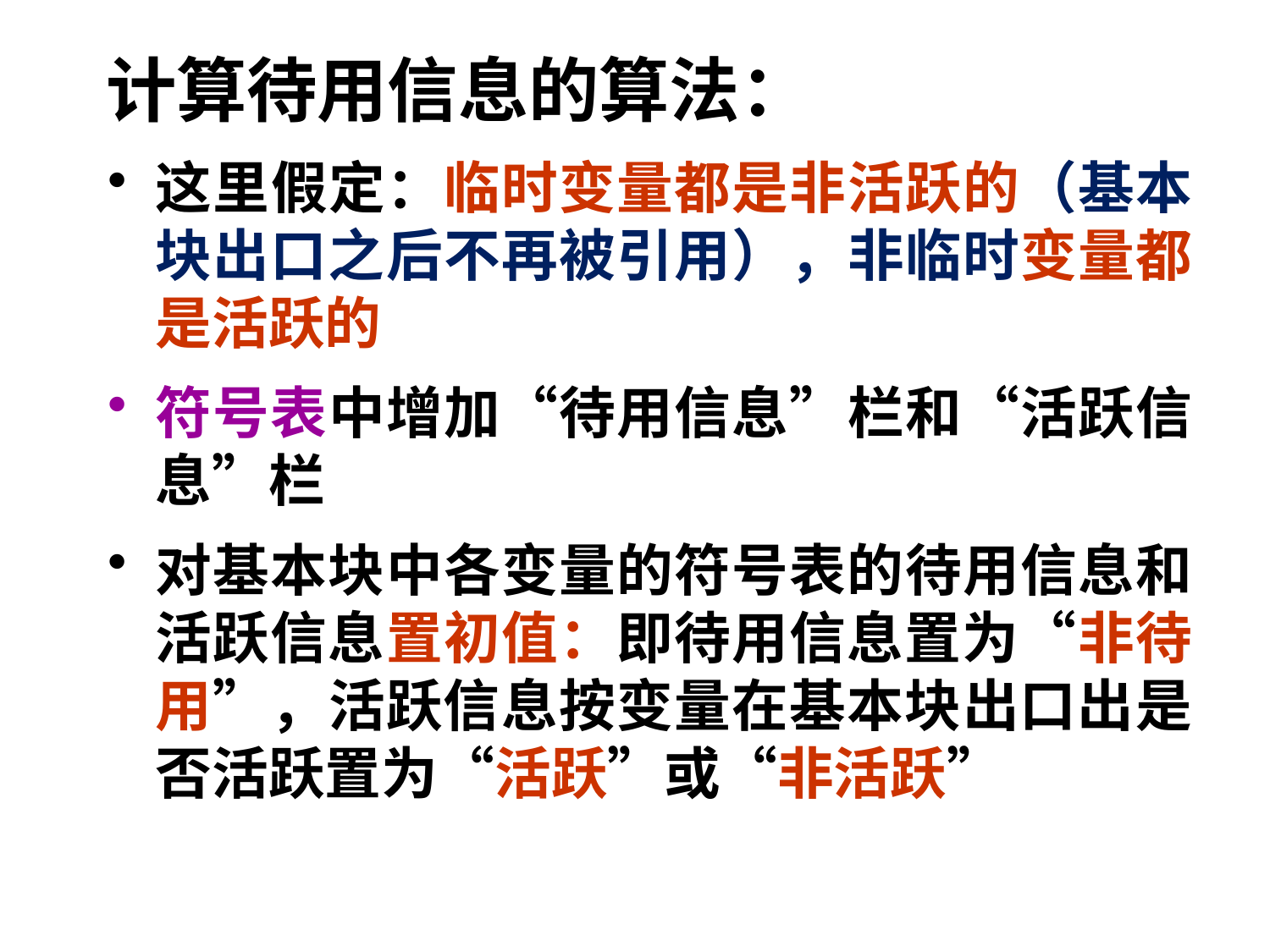

计算待用信息的算法：
# 这里假定：临时变量都是非活跃的（基本块出口之后不再被引用），非临时变量都是活跃的
符号表中增加“待用信息”栏和“活跃信息”栏
对基本块中各变量的符号表的待用信息和活跃信息置初值：即待用信息置为“非待用”，活跃信息按变量在基本块出口出是否活跃置为“活跃”或“非活跃”